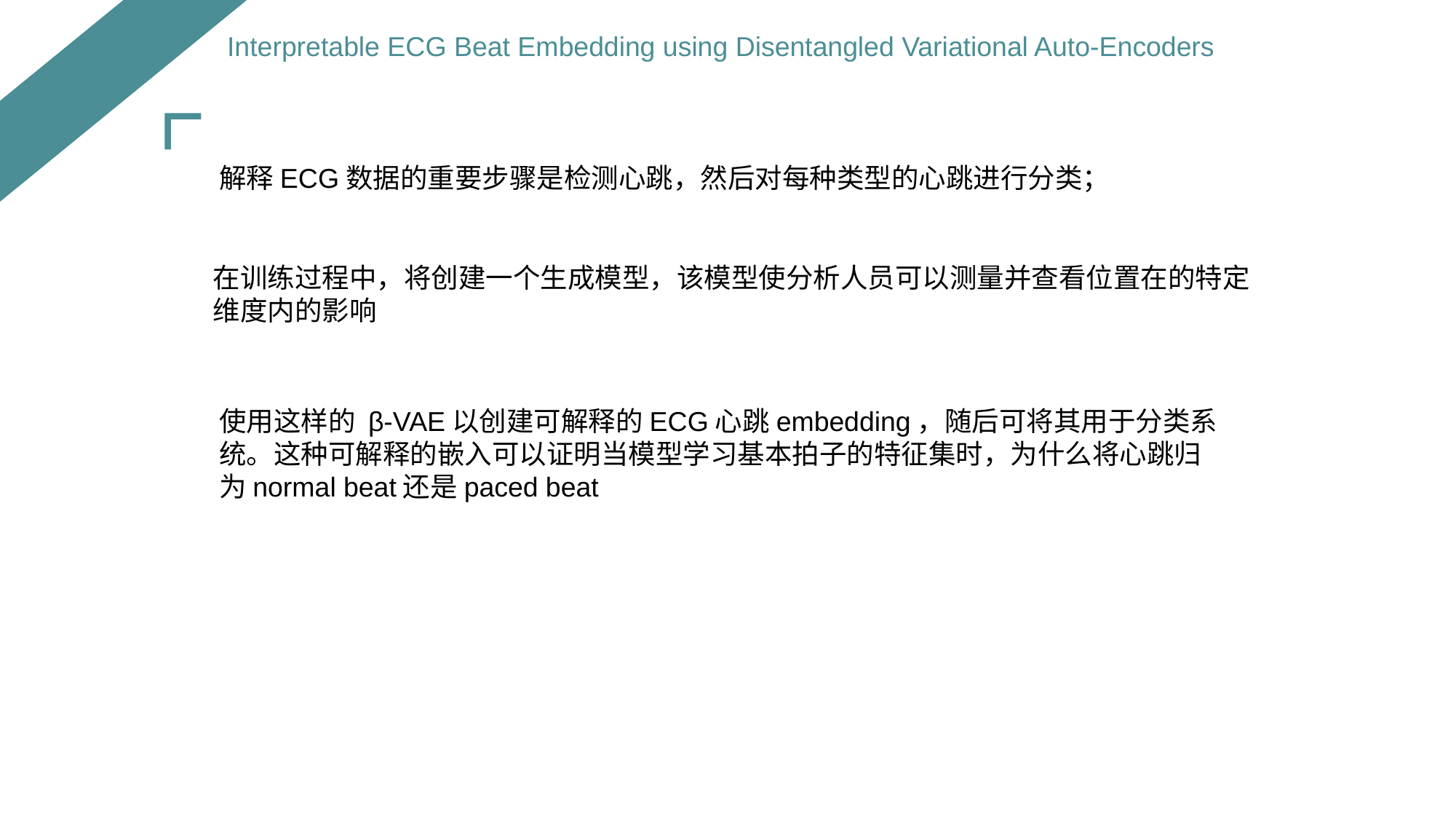

Interpretable ECG Beat Embedding using Disentangled Variational Auto-Encoders

解释ECG数据的重要步骤是检测心跳，然后对每种类型的心跳进行分类；
在训练过程中，将创建一个生成模型，该模型使分析人员可以测量并查看位置在的特定维度内的影响
使用这样的 β-VAE以创建可解释的ECG心跳embedding，随后可将其用于分类系统。这种可解释的嵌入可以证明当模型学习基本拍子的特征集时，为什么将心跳归为normal beat还是paced beat